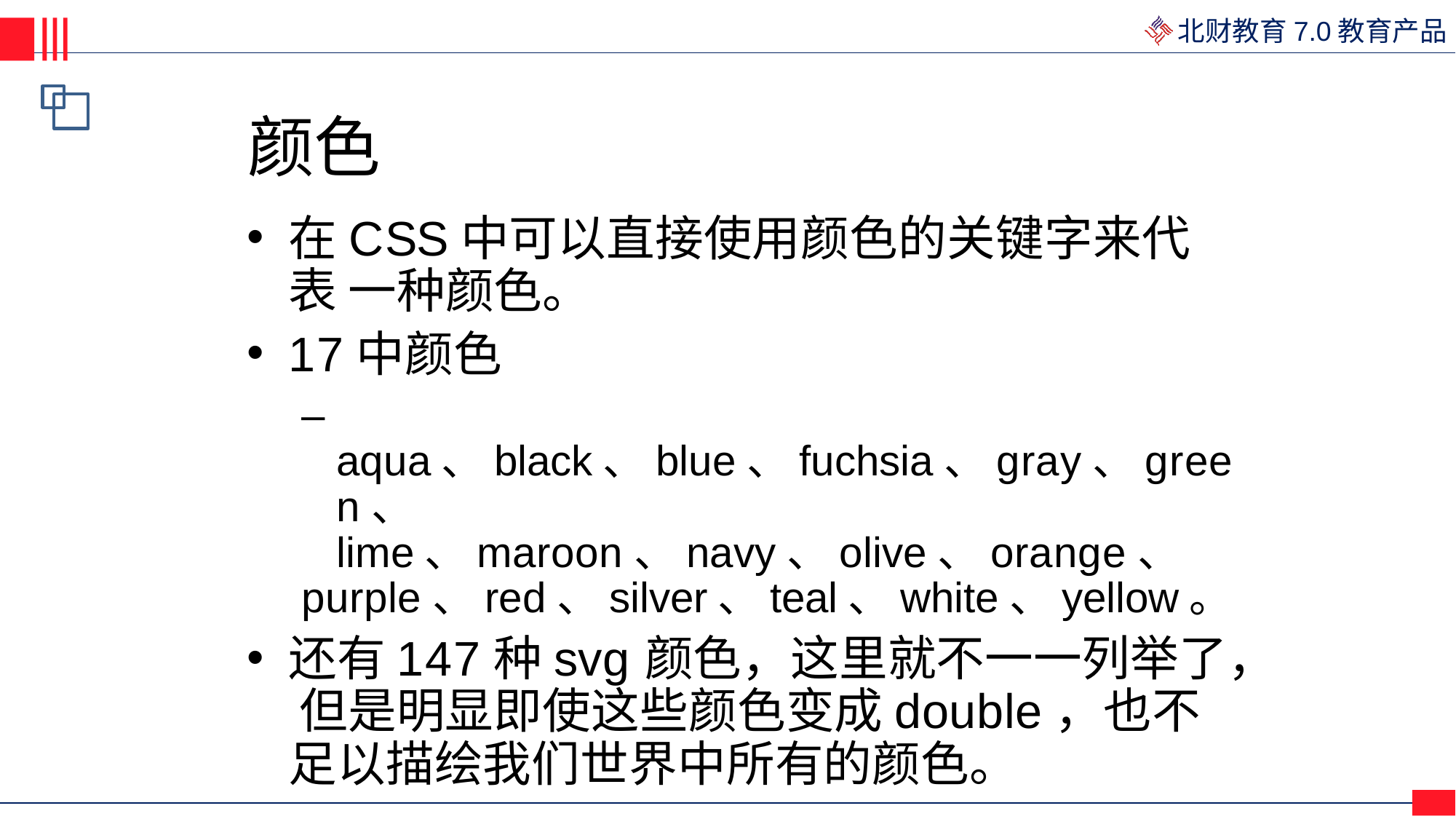

# 颜色
在CSS中可以直接使用颜色的关键字来代表 一种颜色。
17中颜色
– aqua、black、blue、fuchsia、gray、green、 lime、maroon、navy、olive、orange、
purple、red、silver、teal、white、yellow。
还有147种svg颜色，这里就不一一列举了， 但是明显即使这些颜色变成double，也不 足以描绘我们世界中所有的颜色。